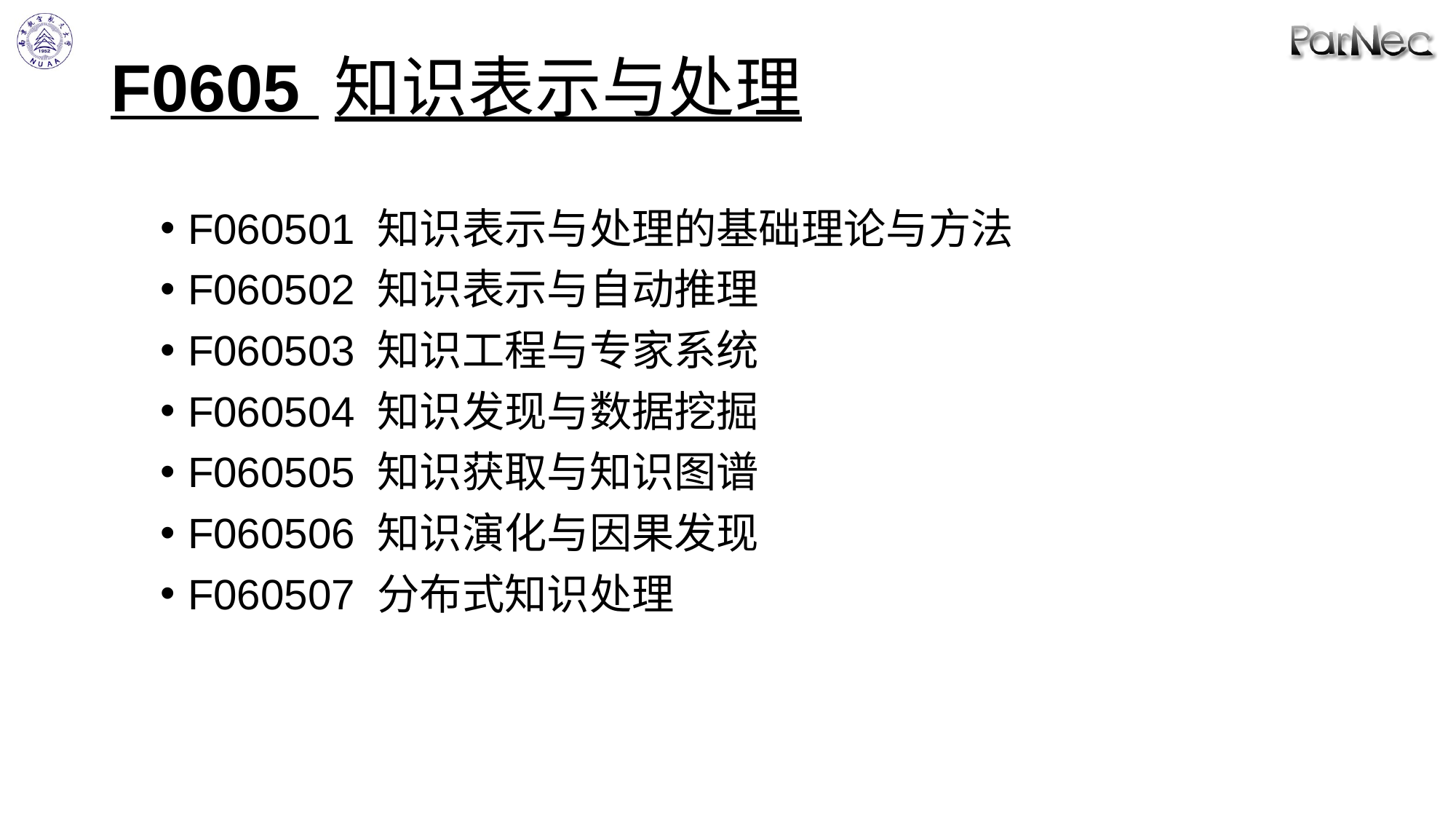

# F0605 知识表示与处理
F060501 知识表示与处理的基础理论与方法
F060502 知识表示与自动推理
F060503 知识工程与专家系统
F060504 知识发现与数据挖掘
F060505 知识获取与知识图谱
F060506 知识演化与因果发现
F060507 分布式知识处理